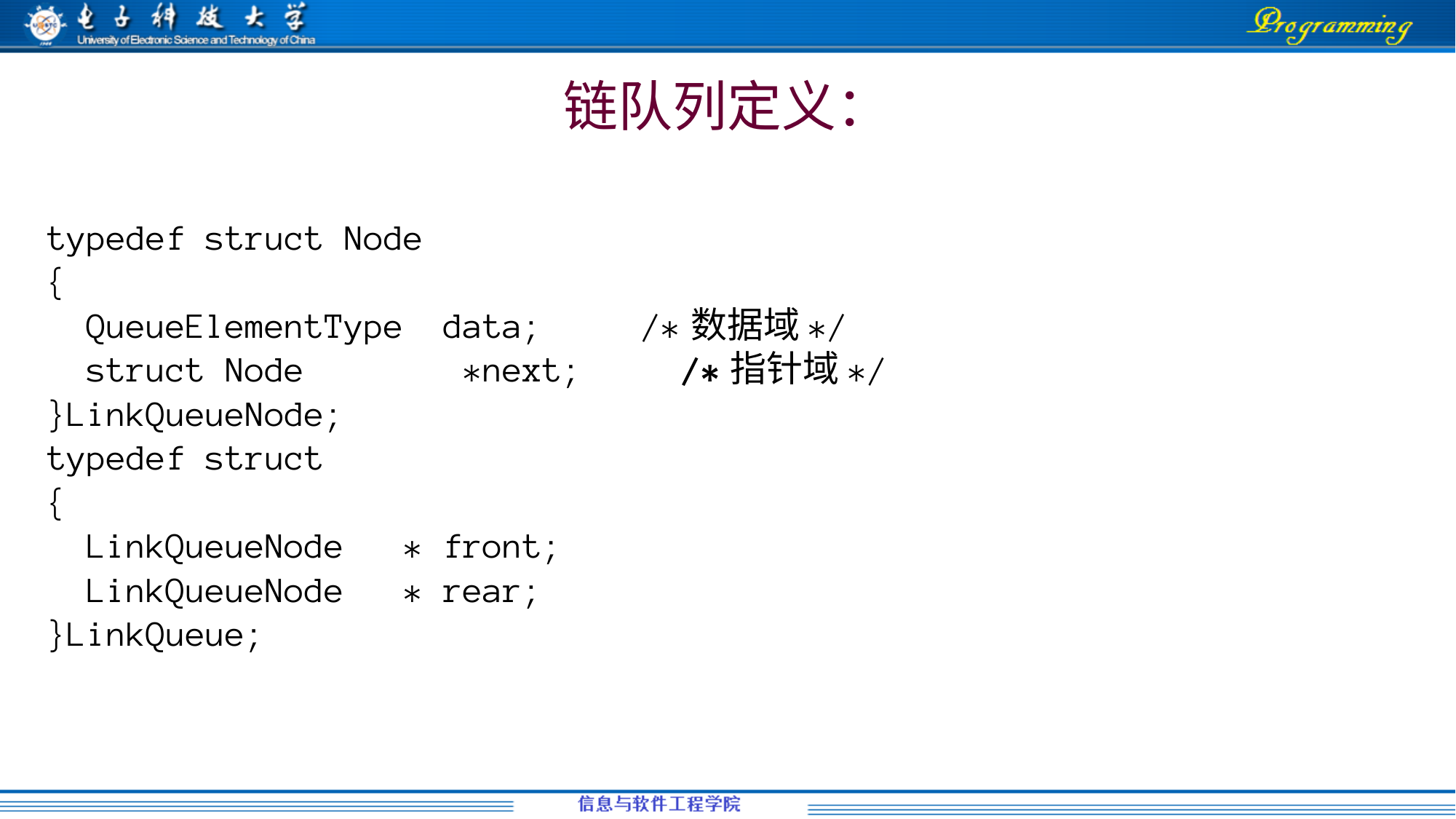

# 链队列定义：

typedef struct Node
{
  QueueElementType  data;     /*数据域*/
  struct Node        *next;     /*指针域*/
}LinkQueueNode;
typedef struct
{
  LinkQueueNode   * front;
  LinkQueueNode   * rear;
}LinkQueue;